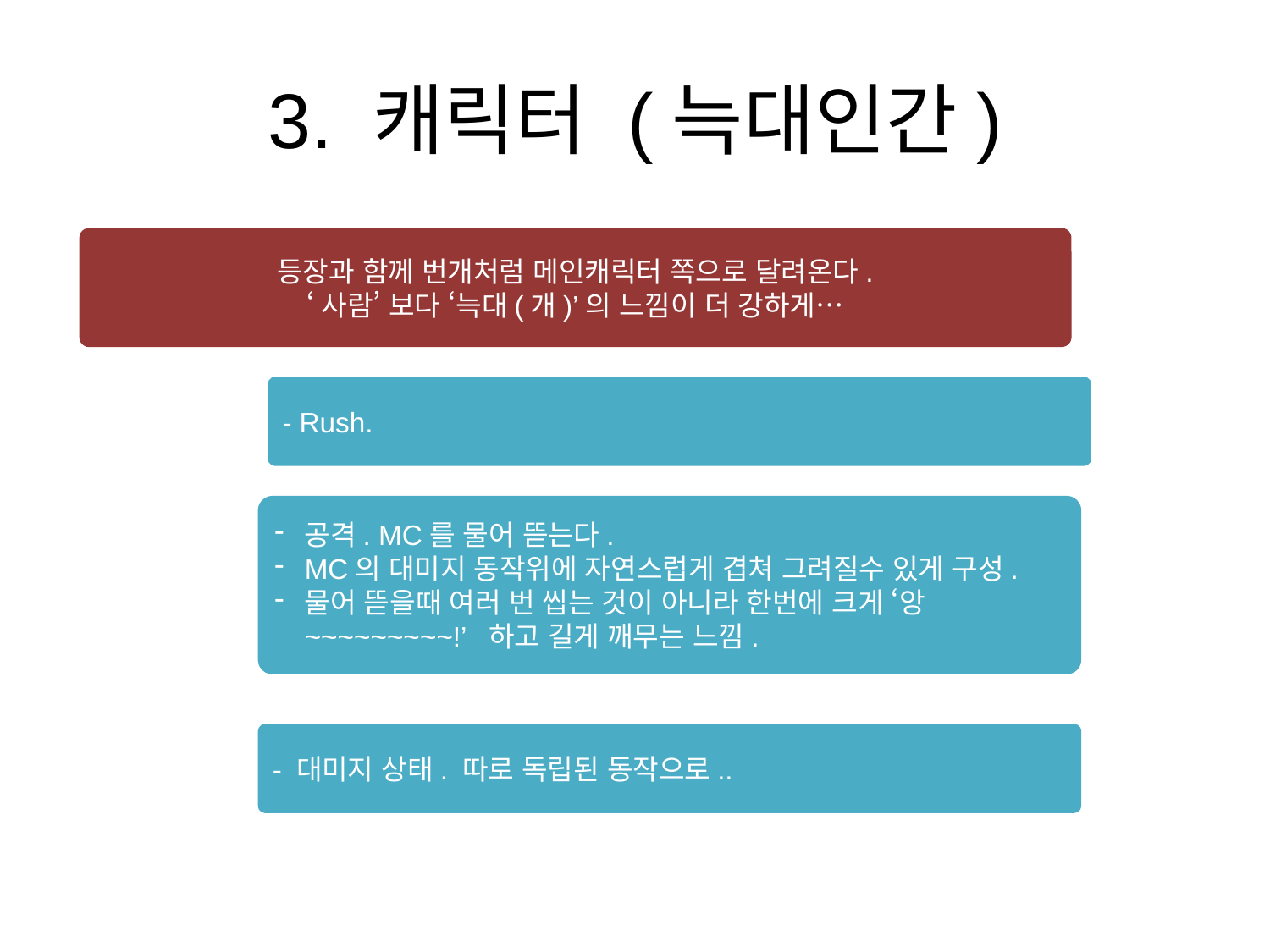

# 3. 캐릭터 (늑대인간)
등장과 함께 번개처럼 메인캐릭터 쪽으로 달려온다.
‘사람’ 보다 ‘늑대(개)’의 느낌이 더 강하게…
- Rush.
공격. MC를 물어 뜯는다.
MC의 대미지 동작위에 자연스럽게 겹쳐 그려질수 있게 구성.
물어 뜯을때 여러 번 씹는 것이 아니라 한번에 크게 ‘앙~~~~~~~~~!’  하고 길게 깨무는 느낌.
- 대미지 상태. 따로 독립된 동작으로..